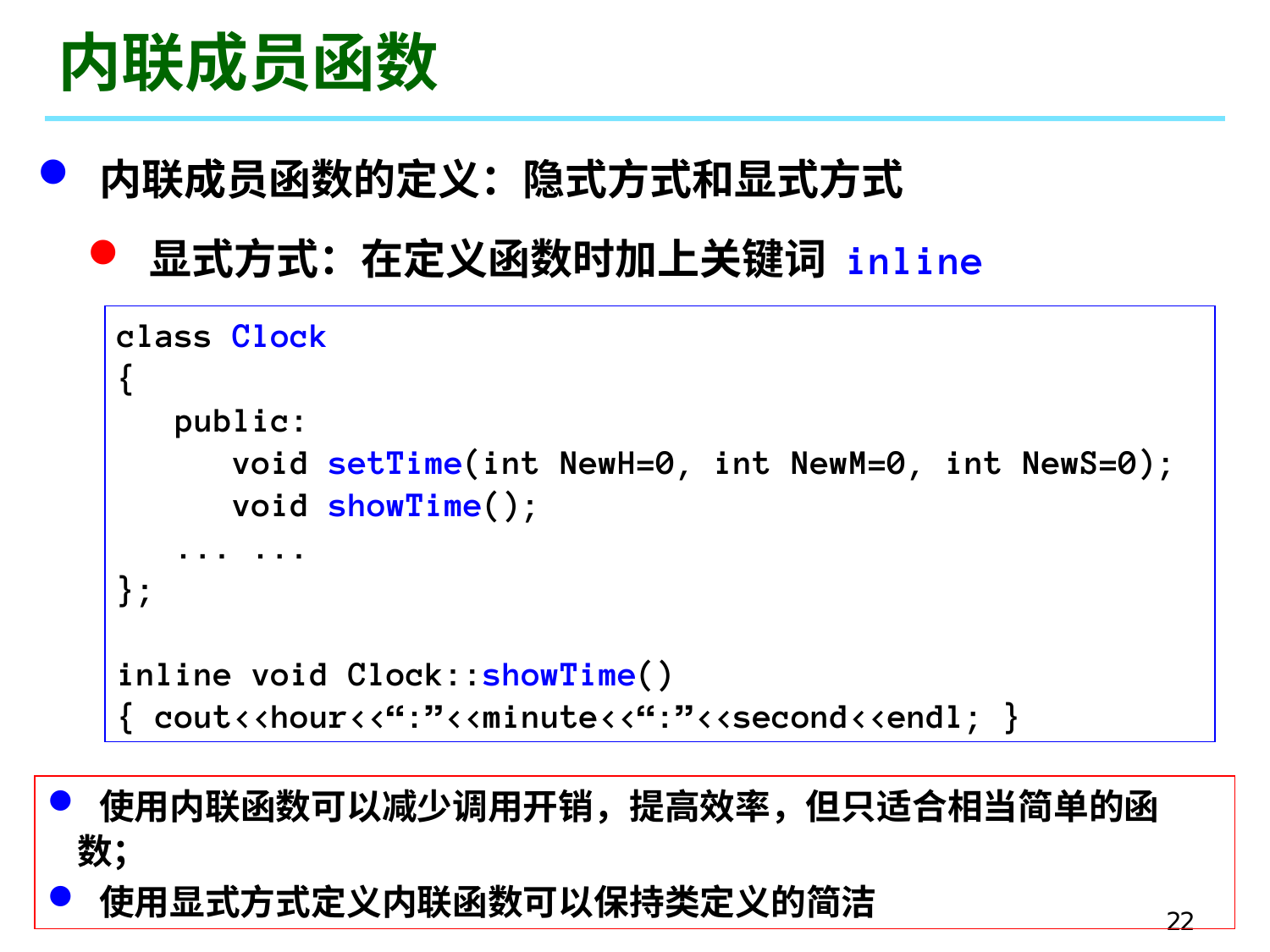

# 内联成员函数
 内联成员函数的定义：隐式方式和显式方式
 显式方式：在定义函数时加上关键词 inline
class Clock
{
   public:
      void setTime(int NewH=0, int NewM=0, int NewS=0);
      void showTime();
   ... ...
};

inline void Clock::showTime()
{ cout<<hour<<“:”<<minute<<“:”<<second<<endl; }
 使用内联函数可以减少调用开销，提高效率，但只适合相当简单的函数；
 使用显式方式定义内联函数可以保持类定义的简洁
22